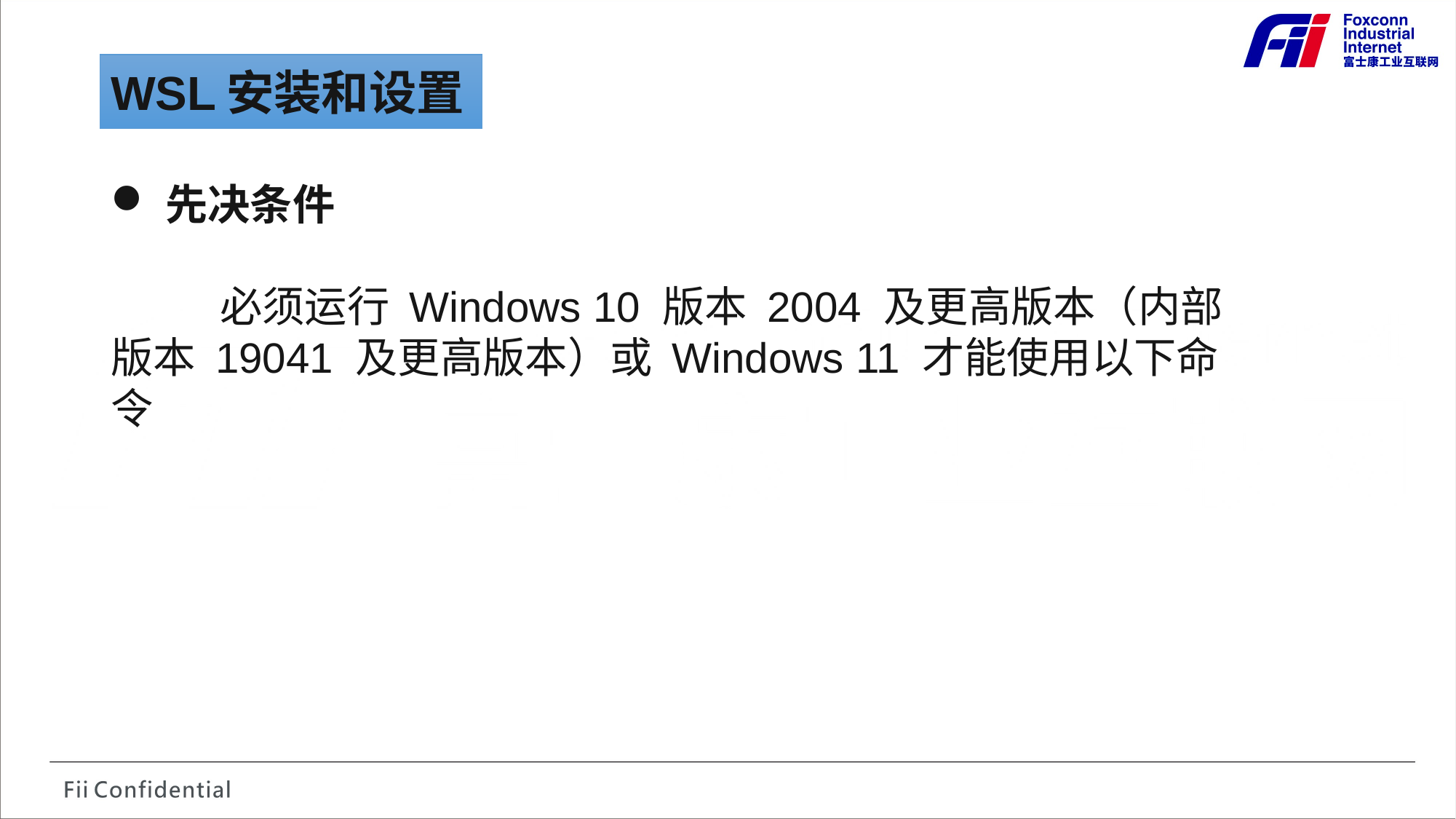

WSL安装和设置
先决条件

	必须运行 Windows 10 版本 2004 及更高版本（内部版本 19041 及更高版本）或 Windows 11 才能使用以下命令